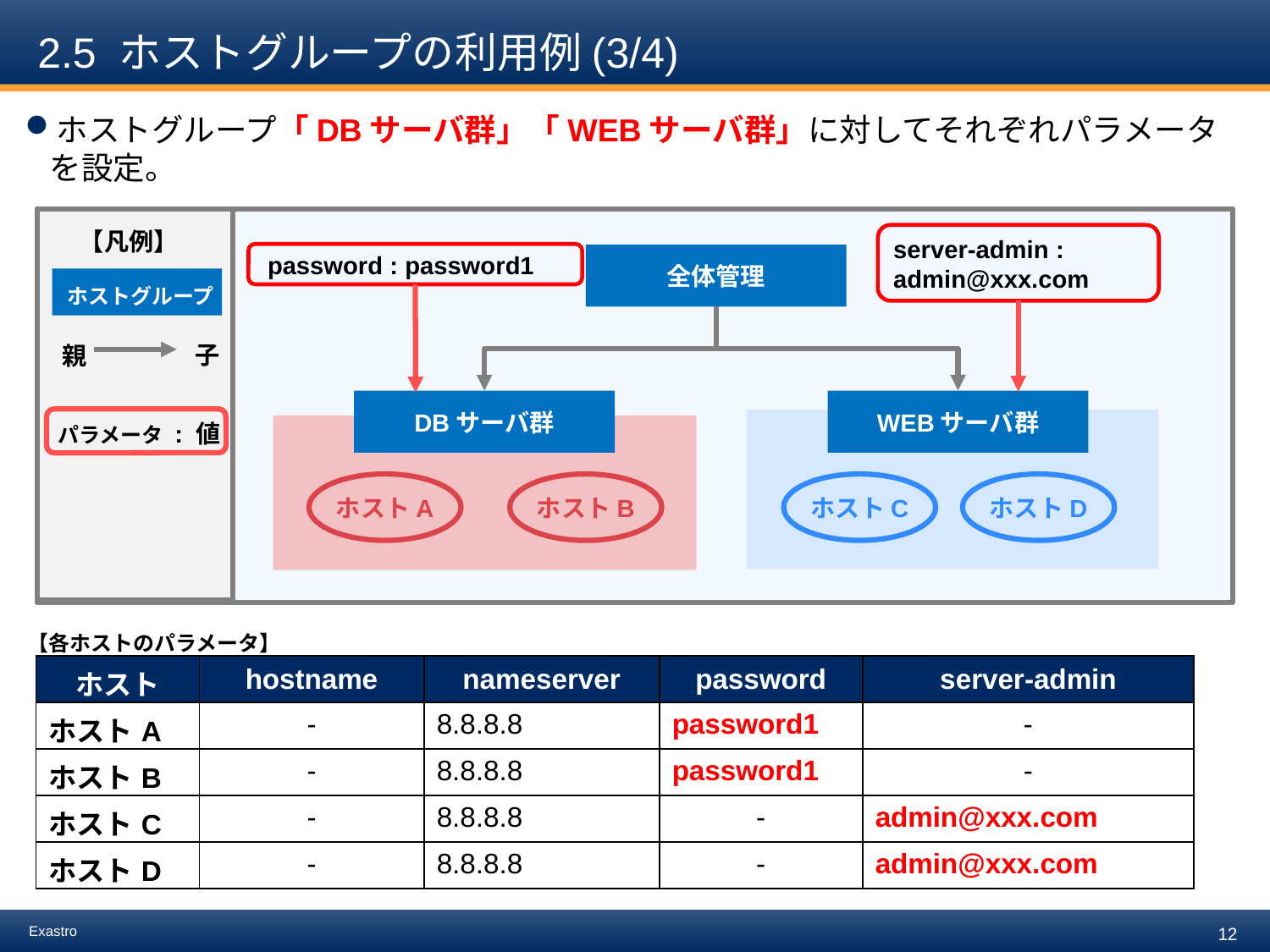

# 2.5 ホストグループの利用例(3/4)
ホストグループ「DBサーバ群」「WEBサーバ群」に対してそれぞれパラメータを設定。

【凡例】

ホストグループ
子
親

パラメータ : 値

server-admin : admin@xxx.com

password : password1
全体管理
WEBサーバ群
DBサーバ群

ホストA
ホストB
ホストC
ホストD
【各ホストのパラメータ】
| ホスト | hostname | nameserver | password | server-admin |
| --- | --- | --- | --- | --- |
| ホストA | - | 8.8.8.8 | password1 | - |
| ホストB | - | 8.8.8.8 | password1 | - |
| ホストC | - | 8.8.8.8 | - | admin@xxx.com |
| ホストD | - | 8.8.8.8 | - | admin@xxx.com |